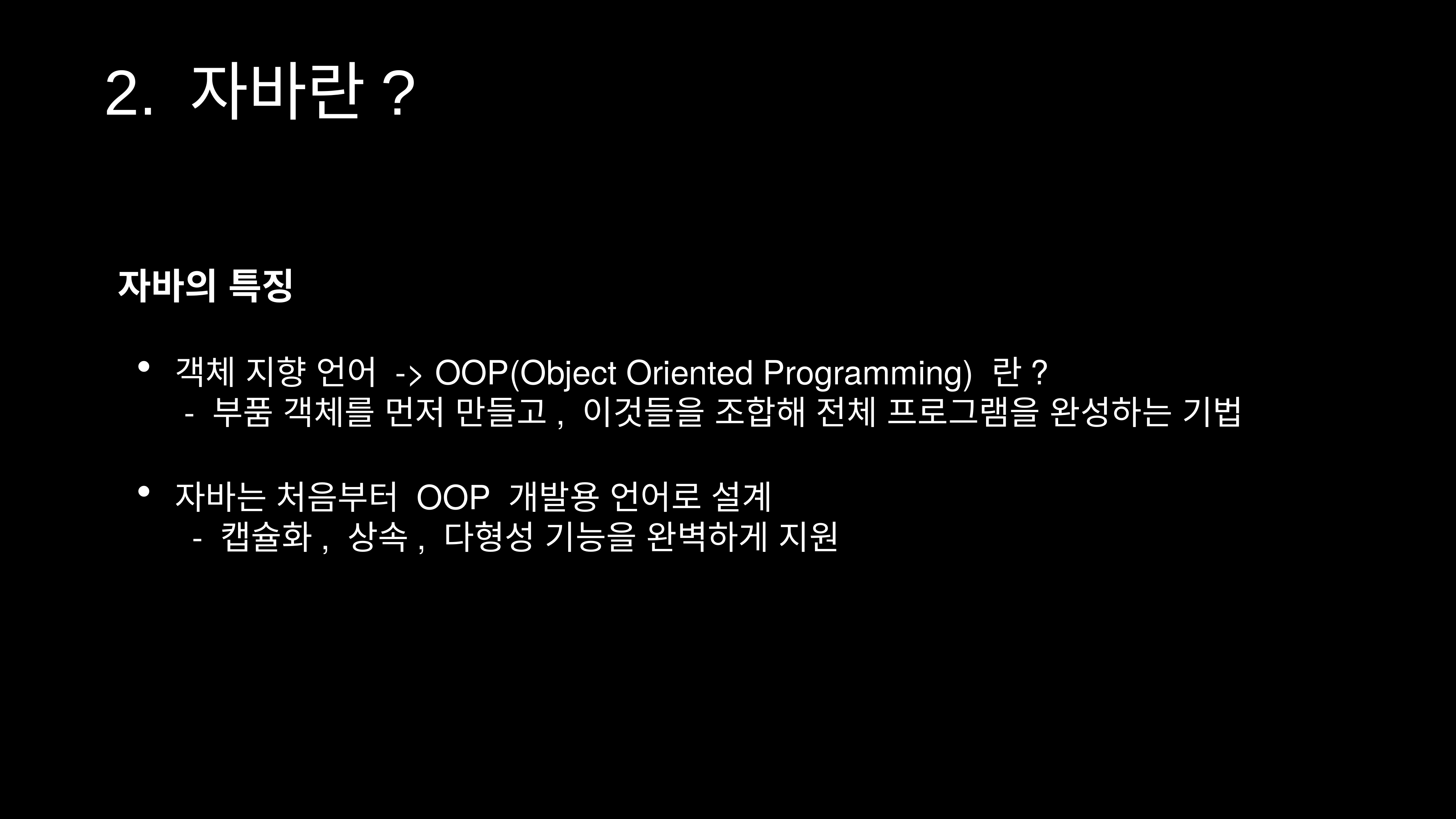

# 2. 자바란?
 자바의 특징
객체 지향 언어 -> OOP(Object Oriented Programming) 란?
 - 부품 객체를 먼저 만들고, 이것들을 조합해 전체 프로그램을 완성하는 기법
자바는 처음부터 OOP 개발용 언어로 설계
 - 캡슐화, 상속, 다형성 기능을 완벽하게 지원